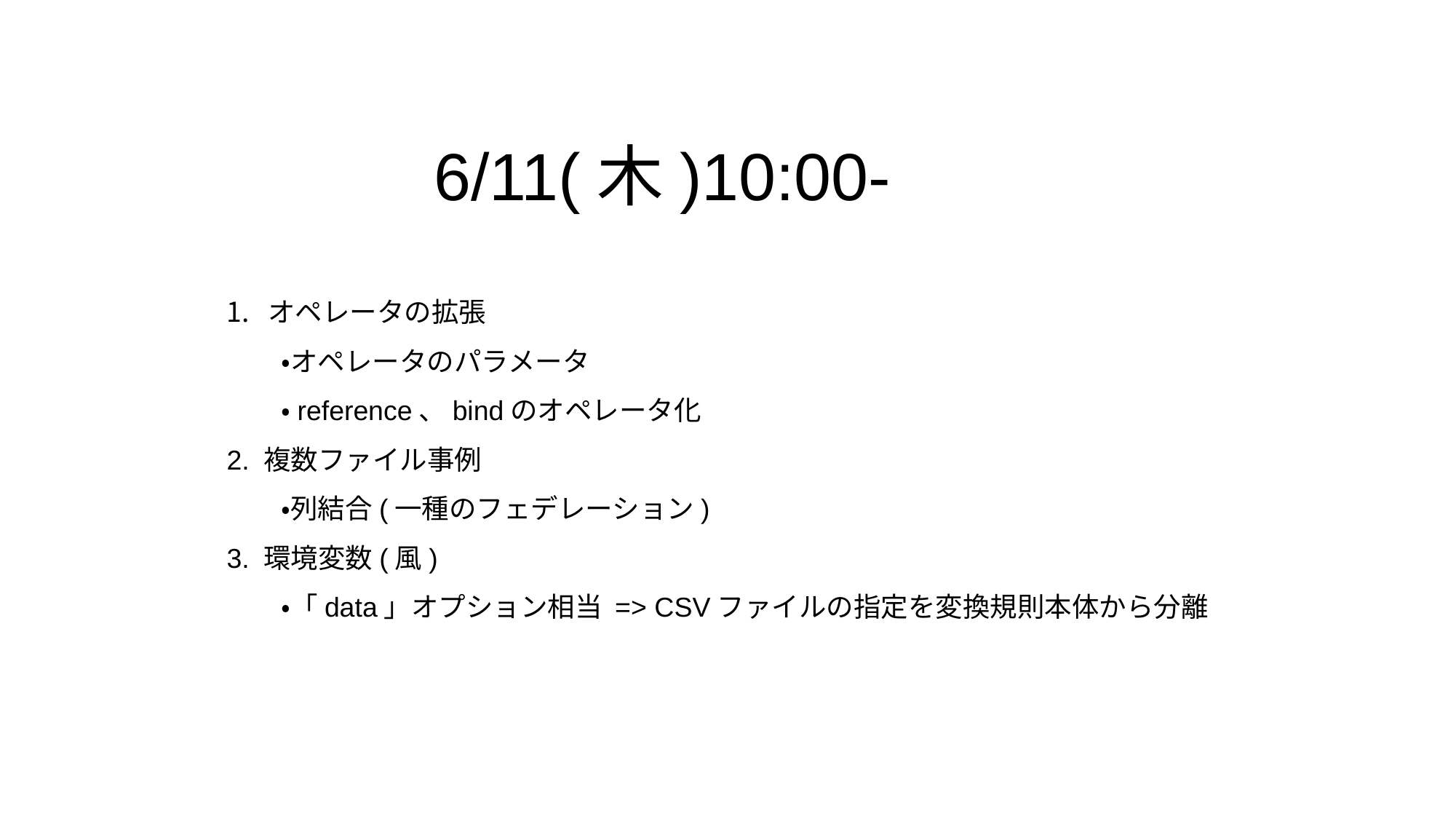

# 6/11(木)10:00-
オペレータの拡張
・オペレータのパラメータ
・reference、bindのオペレータ化
2. 複数ファイル事例
・列結合(一種のフェデレーション)
3. 環境変数(風)
・「data」オプション相当 => CSVファイルの指定を変換規則本体から分離